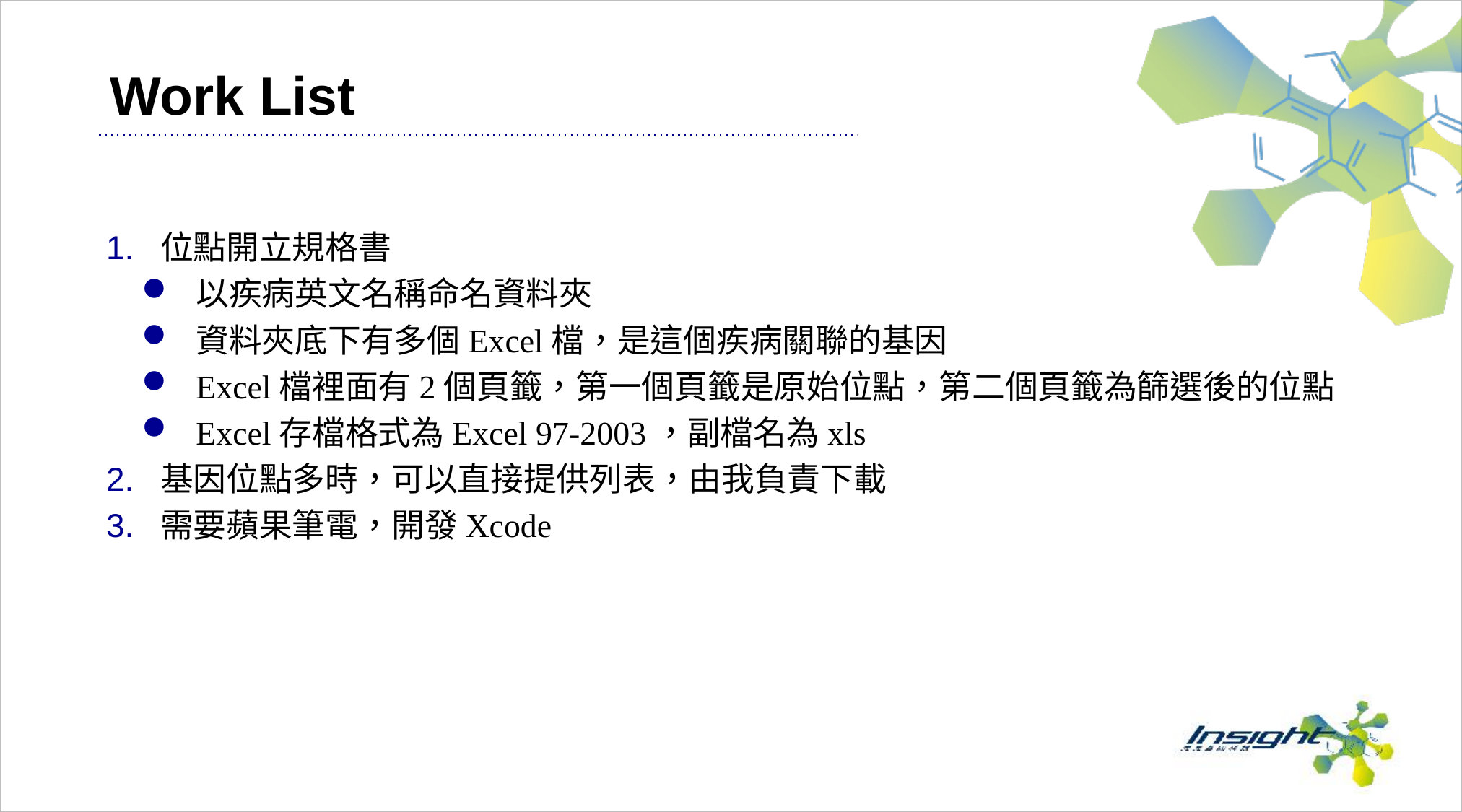

# Work List

位點開立規格書
以疾病英文名稱命名資料夾
資料夾底下有多個Excel檔，是這個疾病關聯的基因
Excel檔裡面有2個頁籤，第一個頁籤是原始位點，第二個頁籤為篩選後的位點
Excel存檔格式為Excel 97-2003，副檔名為xls
基因位點多時，可以直接提供列表，由我負責下載
需要蘋果筆電，開發Xcode